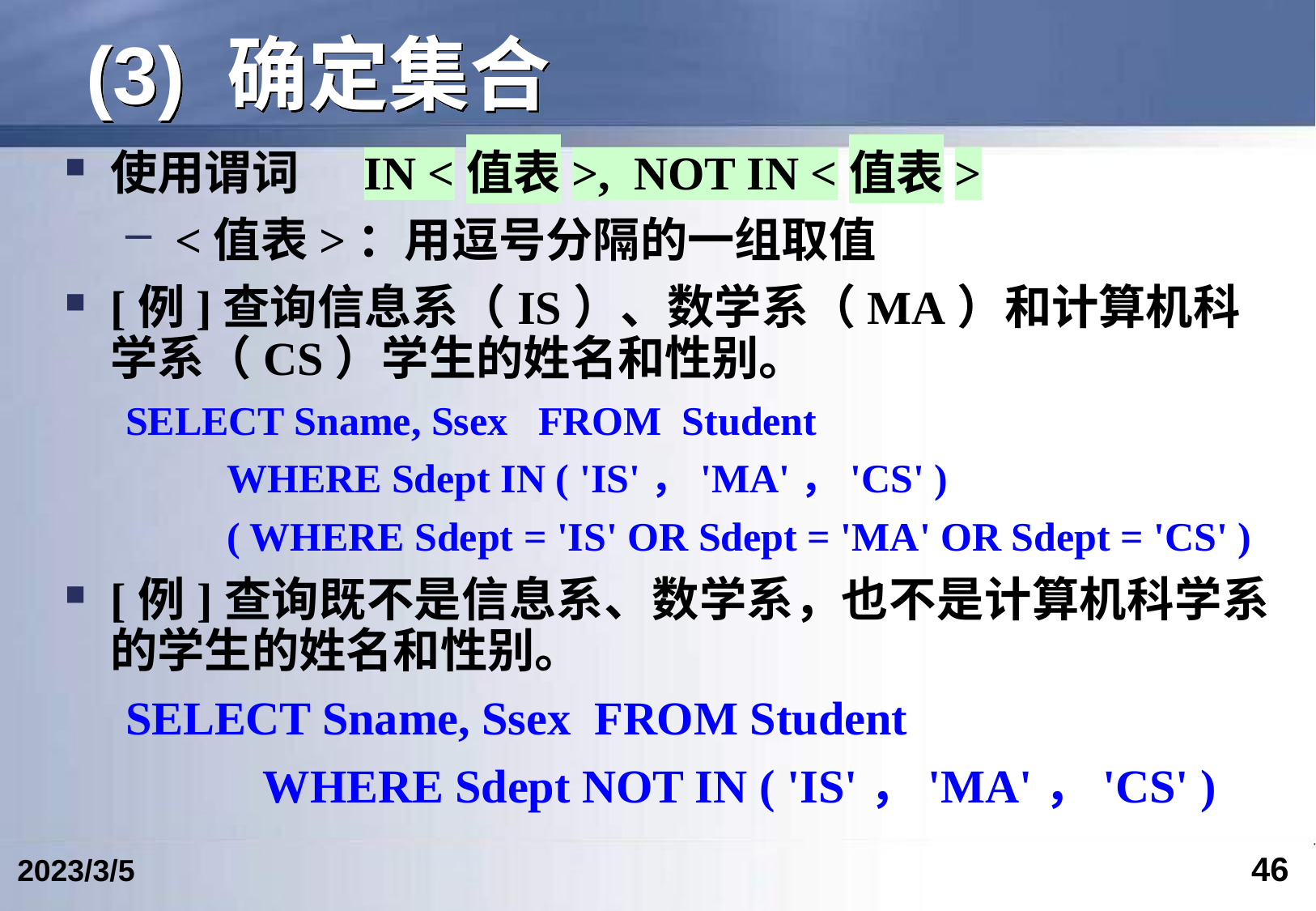

# (3) 确定集合
使用谓词     IN <值表>,  NOT IN <值表>
 <值表>：用逗号分隔的一组取值
[例]查询信息系（IS）、数学系（MA）和计算机科学系（CS）学生的姓名和性别。
SELECT Sname, Ssex   FROM  Student
          WHERE Sdept IN ( 'IS'，'MA'，'CS' )
          ( WHERE Sdept = 'IS' OR Sdept = 'MA' OR Sdept = 'CS' )
[例]查询既不是信息系、数学系，也不是计算机科学系的学生的姓名和性别。
SELECT Sname, Ssex  FROM Student
	             WHERE Sdept NOT IN ( 'IS'，'MA'，'CS' )
46
2023/3/5